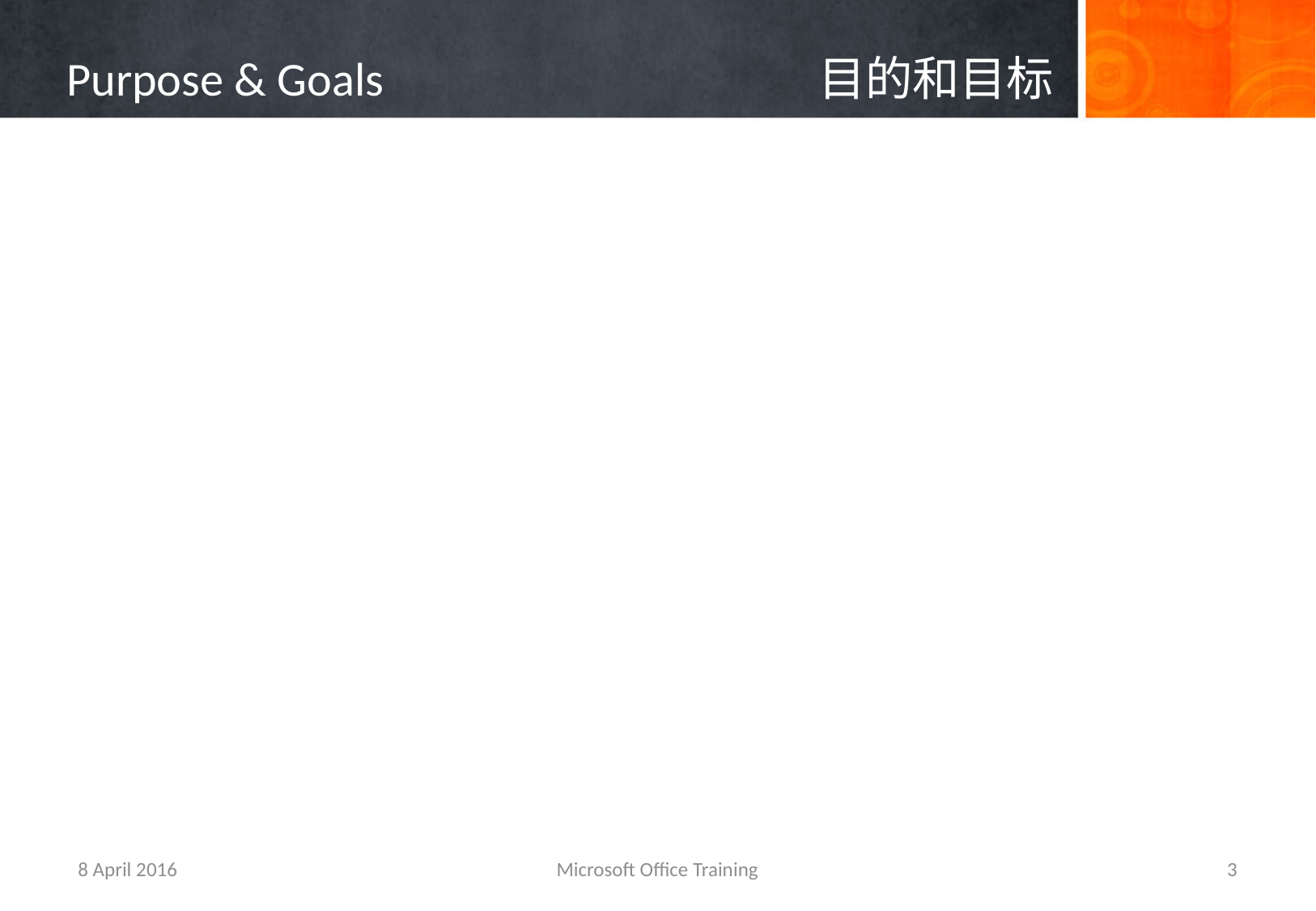

# Purpose & Goals	目的和目标

8 April 2016
Microsoft Office Training
3